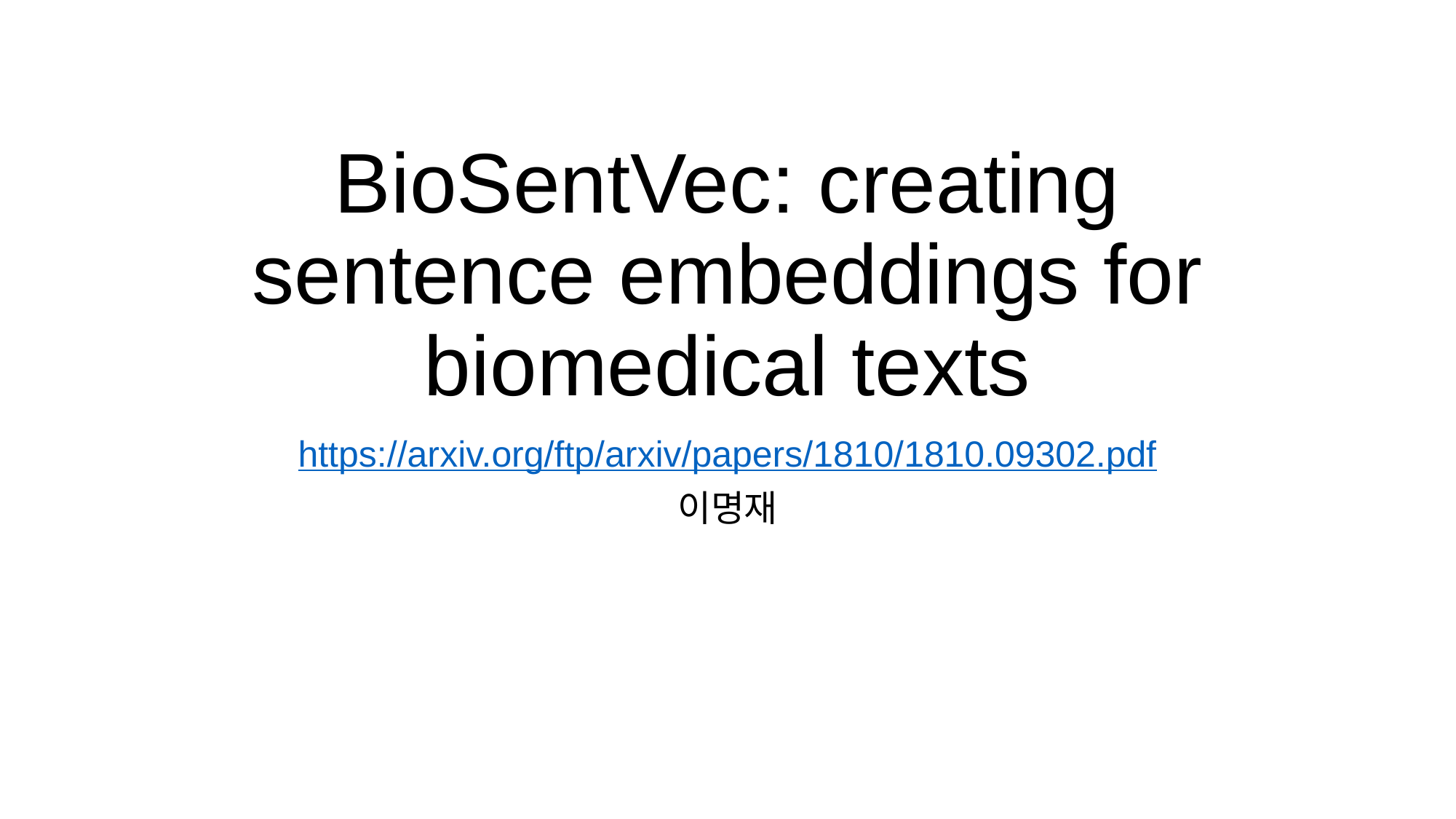

# BioSentVec: creating sentence embeddings for biomedical texts
https://arxiv.org/ftp/arxiv/papers/1810/1810.09302.pdf
이명재